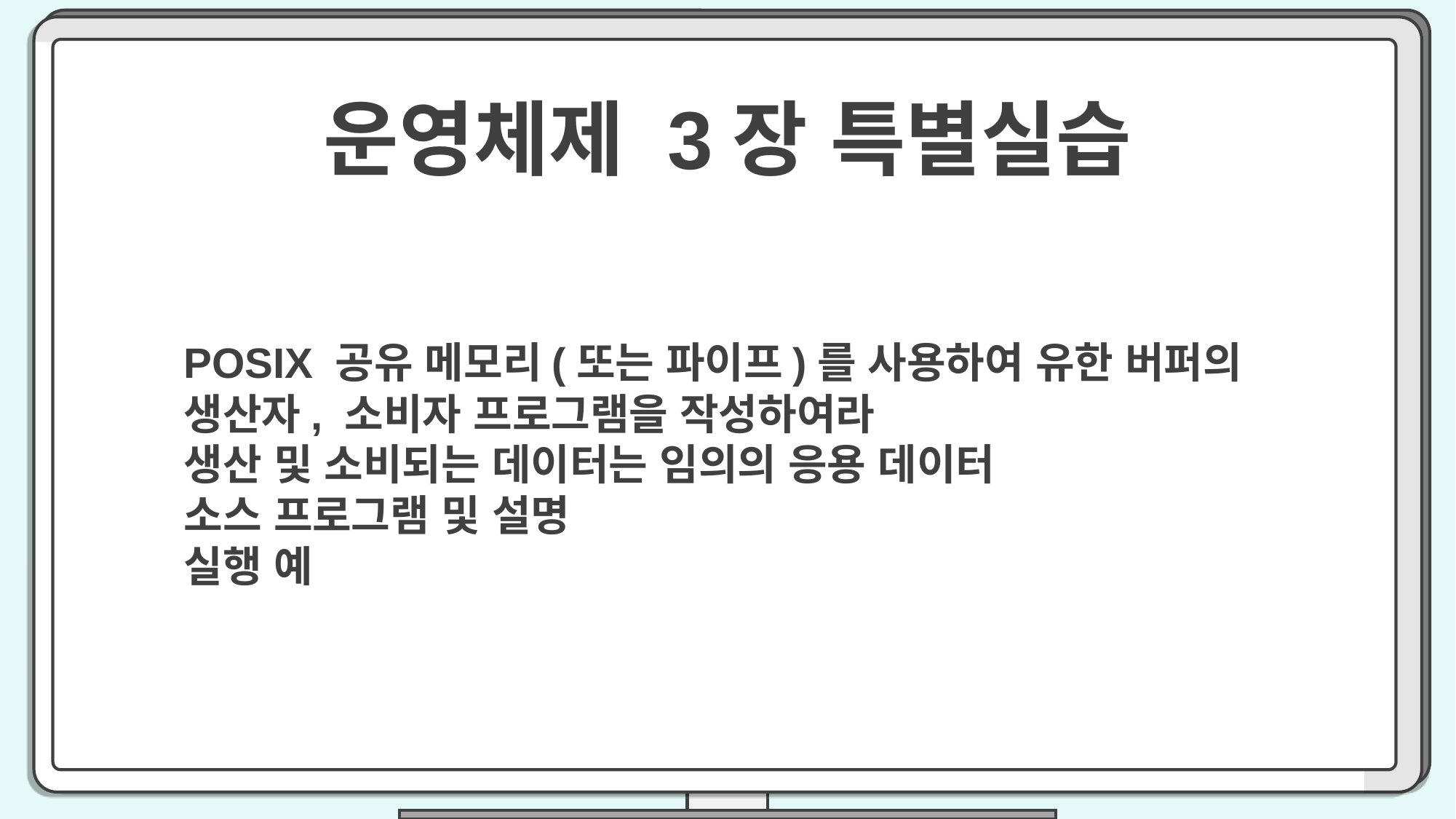

운영체제 3장 특별실습
POSIX 공유 메모리(또는 파이프)를 사용하여 유한 버퍼의 생산자, 소비자 프로그램을 작성하여라
생산 및 소비되는 데이터는 임의의 응용 데이터
소스 프로그램 및 설명
실행 예